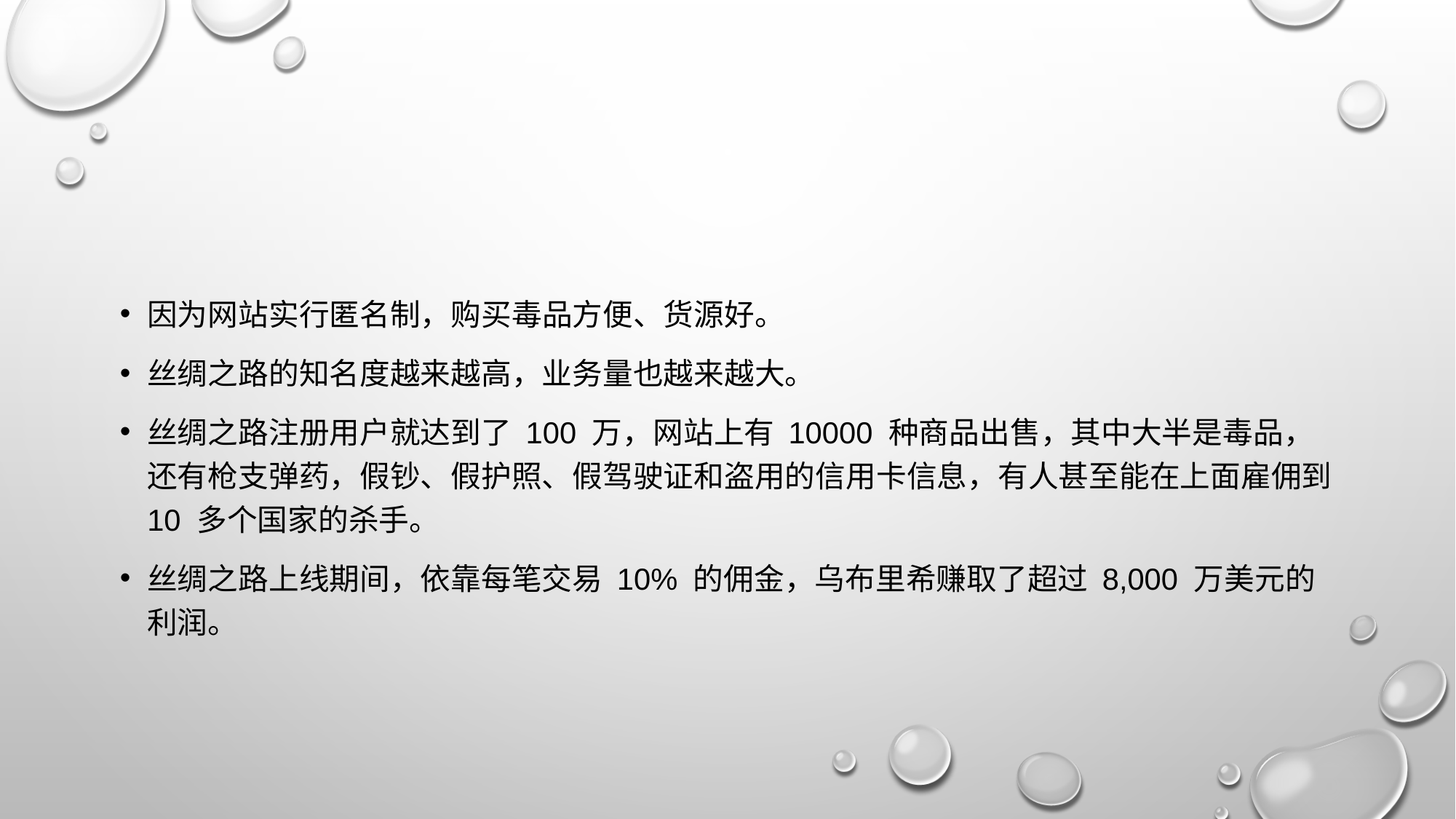

因为网站实行匿名制，购买毒品方便、货源好。
丝绸之路的知名度越来越高，业务量也越来越大。
丝绸之路注册用户就达到了 100 万，网站上有 10000 种商品出售，其中大半是毒品，还有枪支弹药，假钞、假护照、假驾驶证和盗用的信用卡信息，有人甚至能在上面雇佣到 10 多个国家的杀手。
丝绸之路上线期间，依靠每笔交易 10% 的佣金，乌布里希赚取了超过 8,000 万美元的利润。